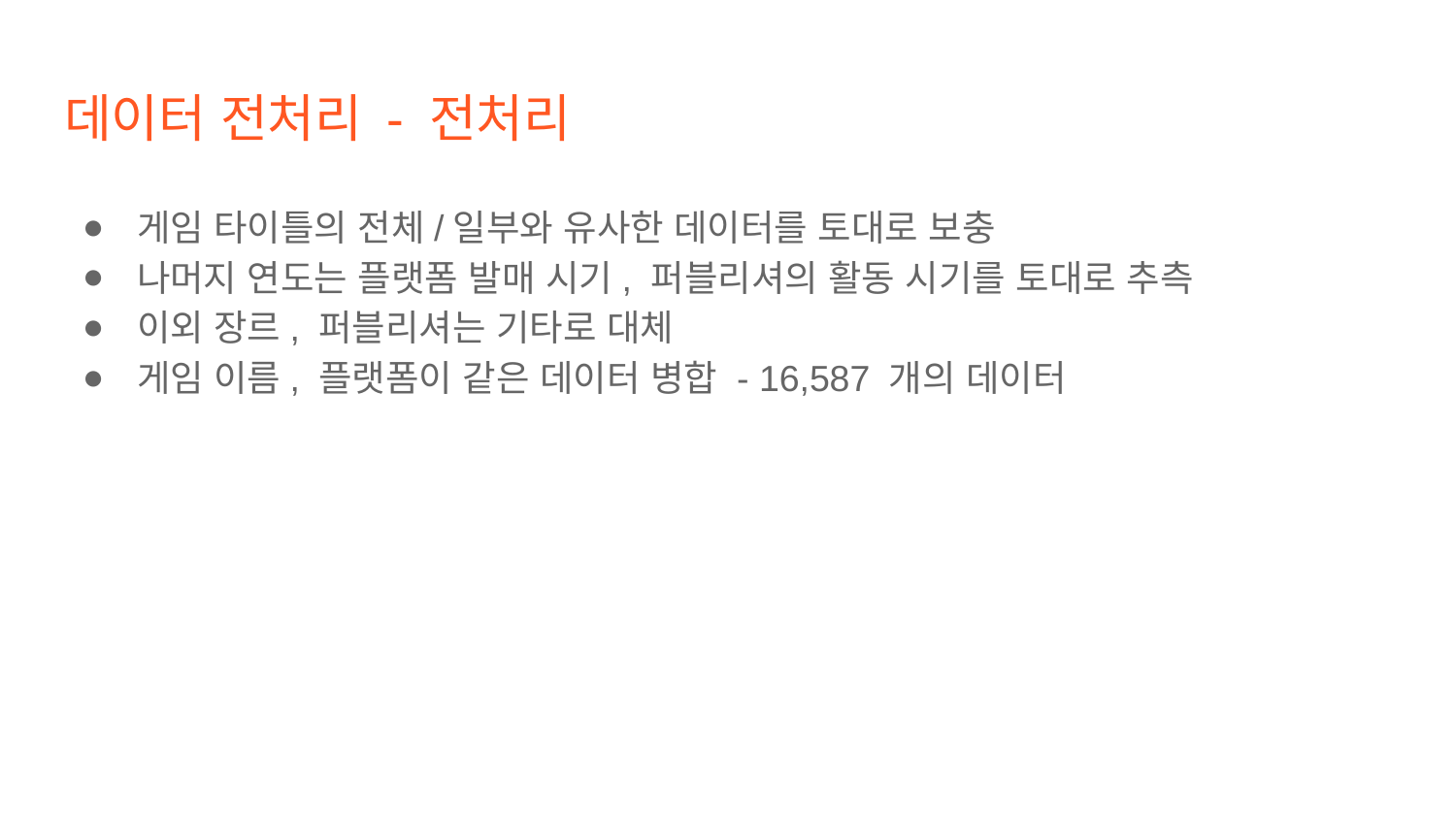

# 데이터 전처리 - 전처리
게임 타이틀의 전체/일부와 유사한 데이터를 토대로 보충
나머지 연도는 플랫폼 발매 시기, 퍼블리셔의 활동 시기를 토대로 추측
이외 장르, 퍼블리셔는 기타로 대체
게임 이름, 플랫폼이 같은 데이터 병합 - 16,587 개의 데이터